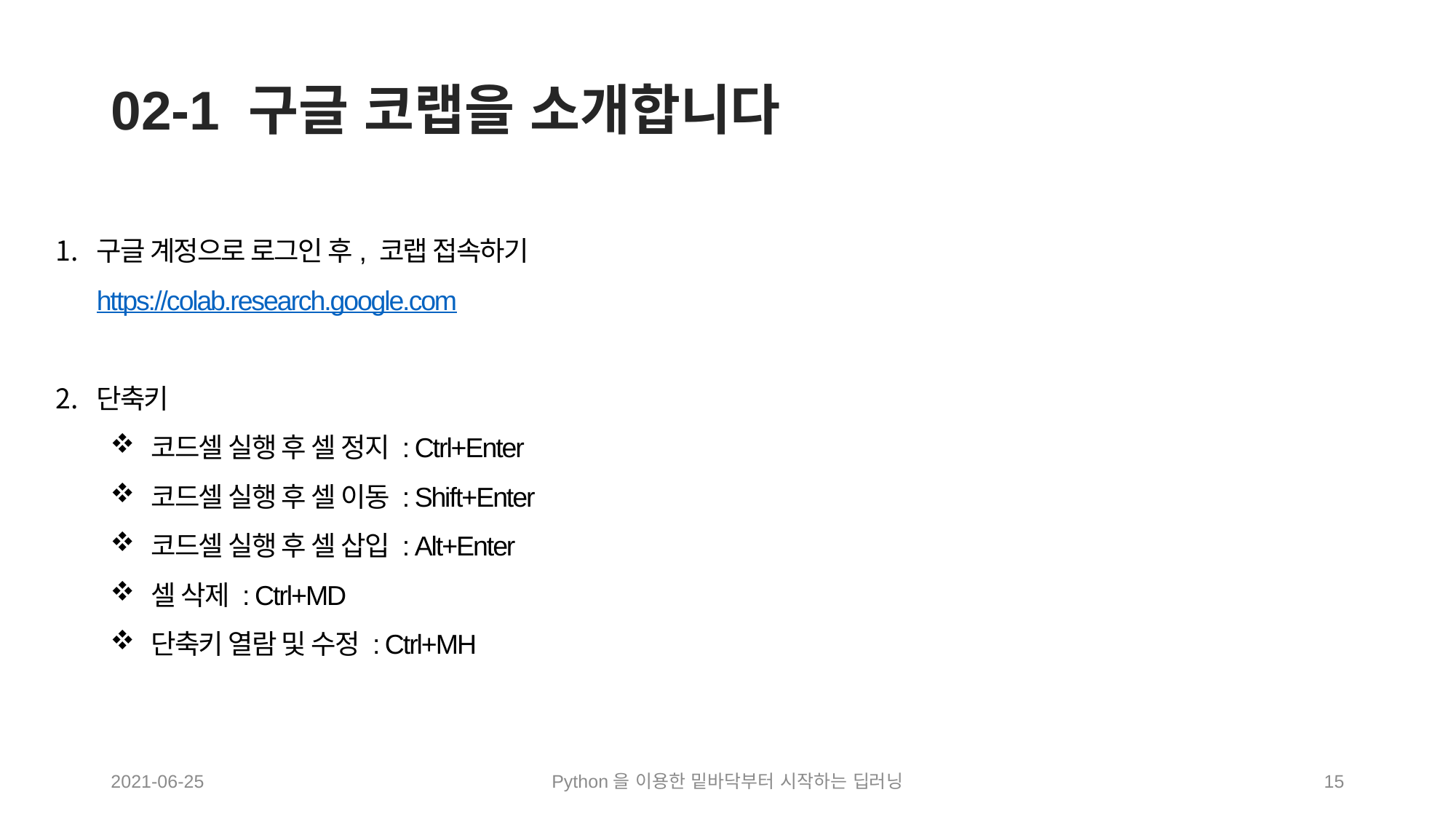

# 02-1 구글 코랩을 소개합니다
구글 계정으로 로그인 후, 코랩 접속하기
https://colab.research.google.com

단축키
코드셀 실행 후 셀 정지 : Ctrl+Enter
코드셀 실행 후 셀 이동 : Shift+Enter
코드셀 실행 후 셀 삽입 : Alt+Enter
셀 삭제 : Ctrl+MD
단축키 열람 및 수정 : Ctrl+MH
2021-06-25
Python을 이용한 밑바닥부터 시작하는 딥러닝
15